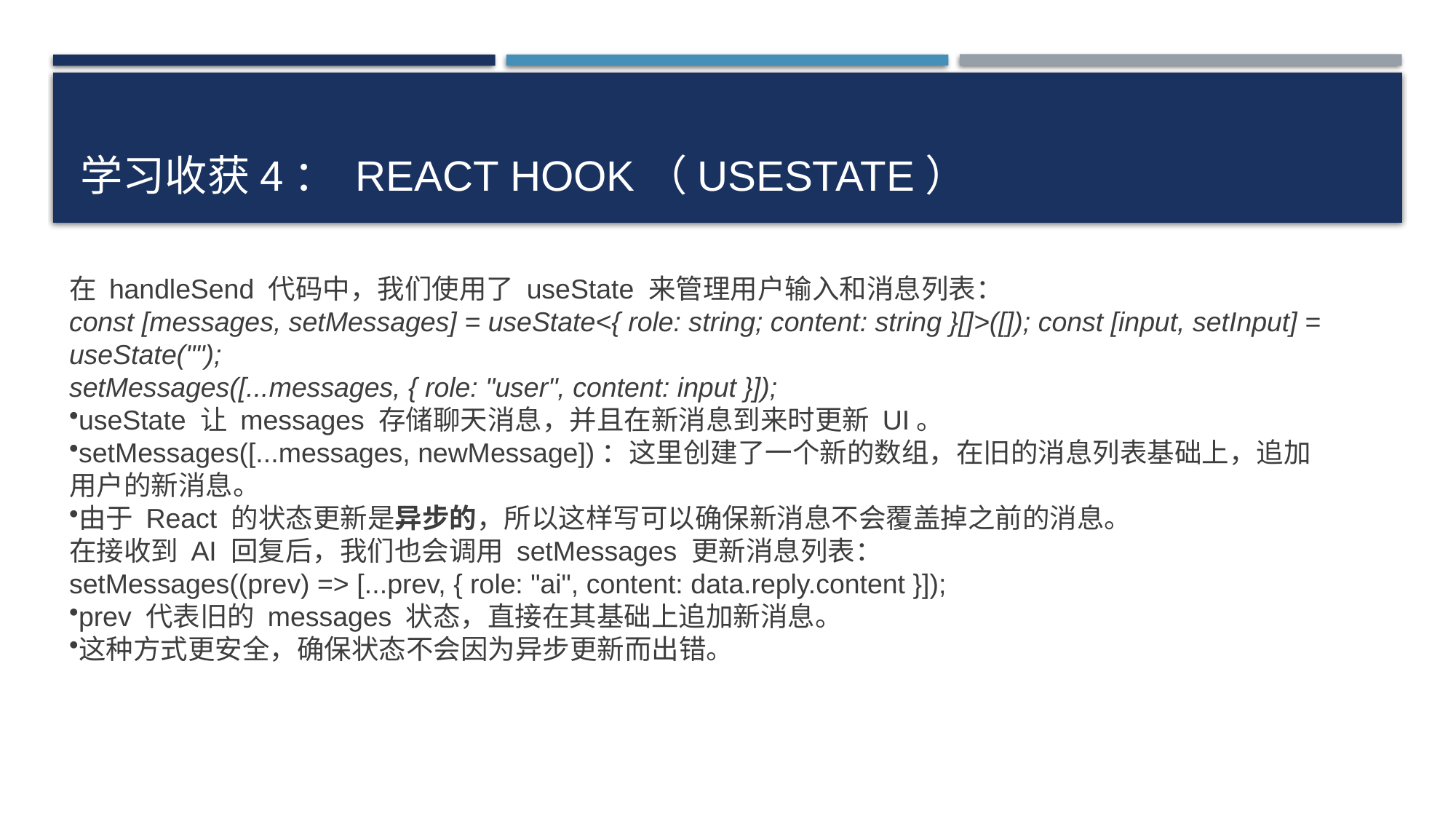

# 学习收获4： React Hook（usestate）
在 handleSend 代码中，我们使用了 useState 来管理用户输入和消息列表：
const [messages, setMessages] = useState<{ role: string; content: string }[]>([]); const [input, setInput] = useState("");
setMessages([...messages, { role: "user", content: input }]);
useState 让 messages 存储聊天消息，并且在新消息到来时更新 UI。
setMessages([...messages, newMessage])：这里创建了一个新的数组，在旧的消息列表基础上，追加用户的新消息。
由于 React 的状态更新是异步的，所以这样写可以确保新消息不会覆盖掉之前的消息。
在接收到 AI 回复后，我们也会调用 setMessages 更新消息列表：
setMessages((prev) => [...prev, { role: "ai", content: data.reply.content }]);
prev 代表旧的 messages 状态，直接在其基础上追加新消息。
这种方式更安全，确保状态不会因为异步更新而出错。